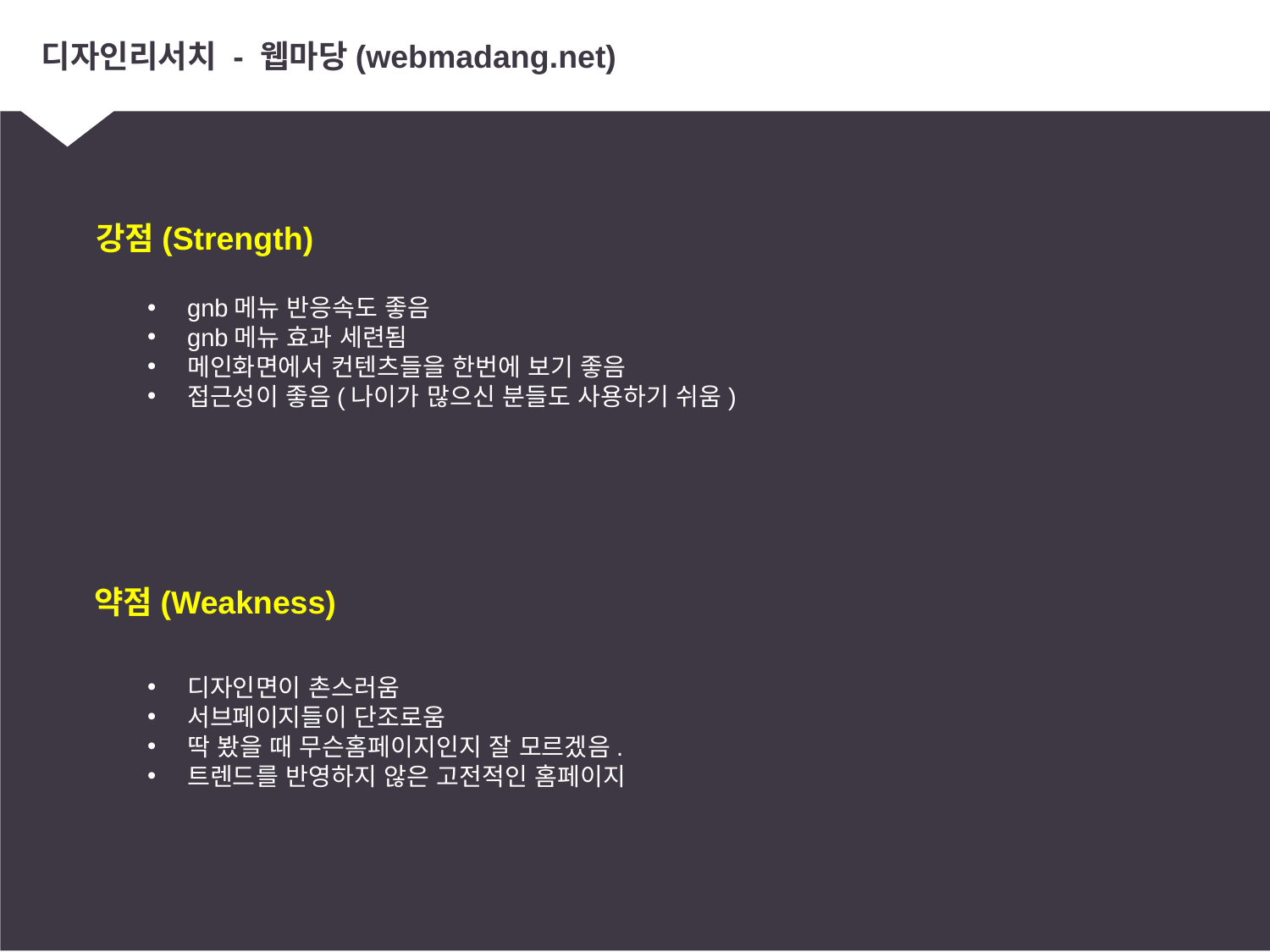

# 디자인리서치 - 웹마당(webmadang.net)
강점(Strength)
gnb메뉴 반응속도 좋음
gnb메뉴 효과 세련됨
메인화면에서 컨텐츠들을 한번에 보기 좋음
접근성이 좋음(나이가 많으신 분들도 사용하기 쉬움)
약점(Weakness)
디자인면이 촌스러움
서브페이지들이 단조로움
딱 봤을 때 무슨홈페이지인지 잘 모르겠음.
트렌드를 반영하지 않은 고전적인 홈페이지